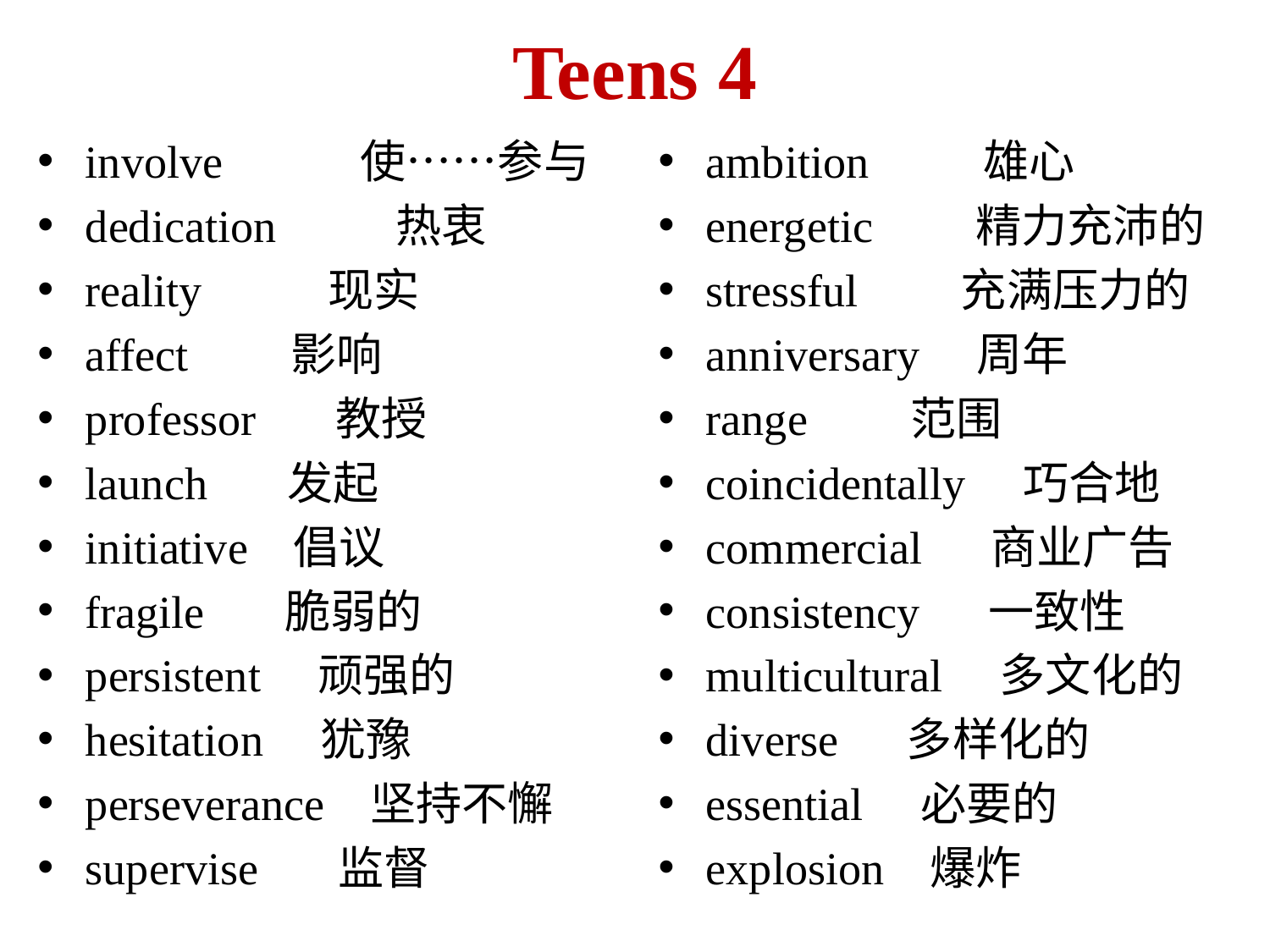

# Teens 4
involve           使……参与
dedication	    热衷
reality          现实
affect        影响
professor      教授
launch      发起
initiative   倡议
fragile      脆弱的
persistent    顽强的
hesitation    犹豫
perseverance   坚持不懈
supervise      监督
ambition         雄心
energetic        精力充沛的
stressful        充满压力的
anniversary    周年
range        范围
coincidentally    巧合地
commercial     商业广告
consistency     一致性
multicultural    多文化的
diverse     多样化的
essential    必要的
explosion   爆炸